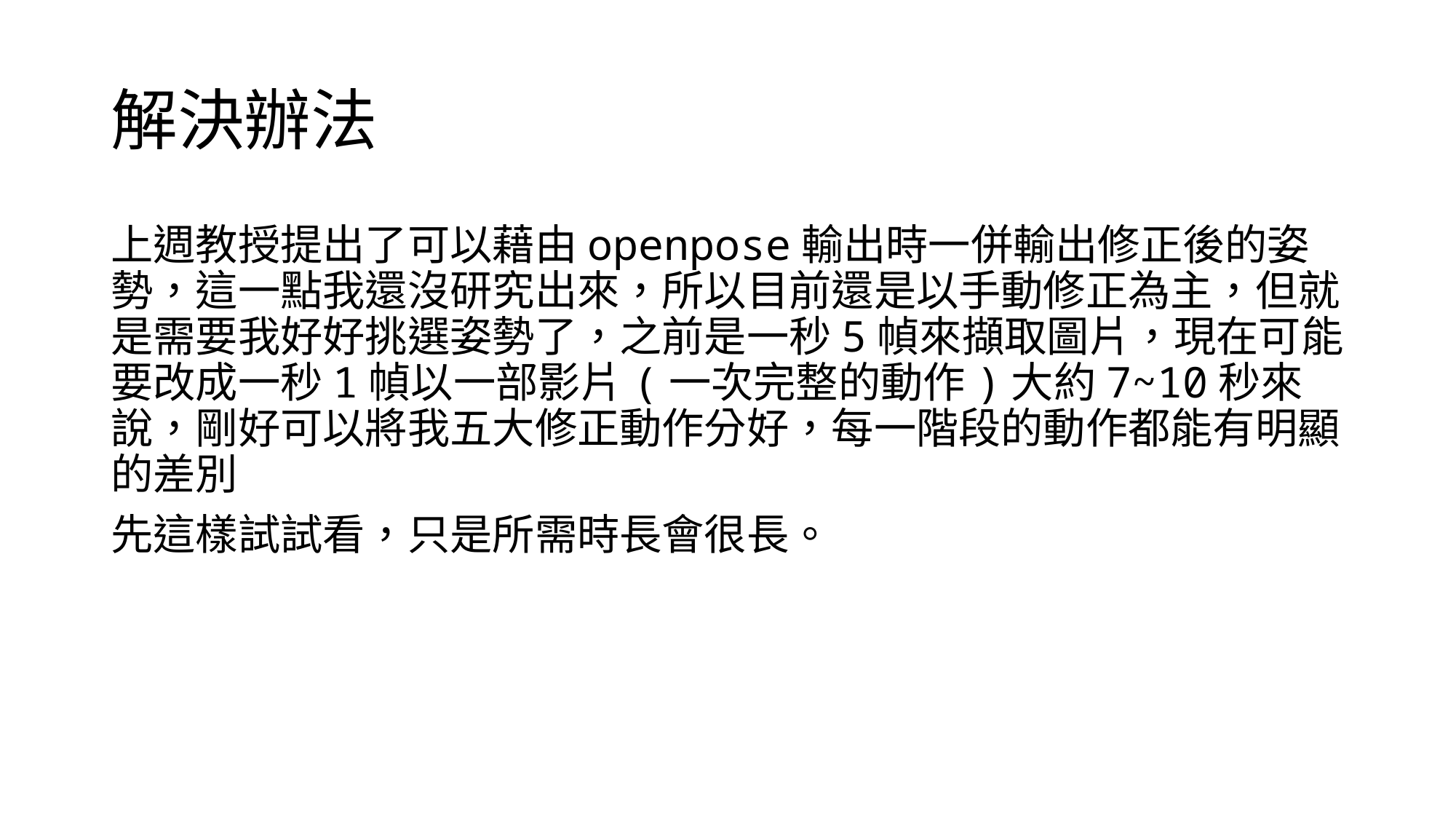

# 解決辦法
上週教授提出了可以藉由openpose輸出時一併輸出修正後的姿勢，這一點我還沒研究出來，所以目前還是以手動修正為主，但就是需要我好好挑選姿勢了，之前是一秒5幀來擷取圖片，現在可能要改成一秒1幀以一部影片(一次完整的動作)大約7~10秒來說，剛好可以將我五大修正動作分好，每一階段的動作都能有明顯的差別
先這樣試試看，只是所需時長會很長。